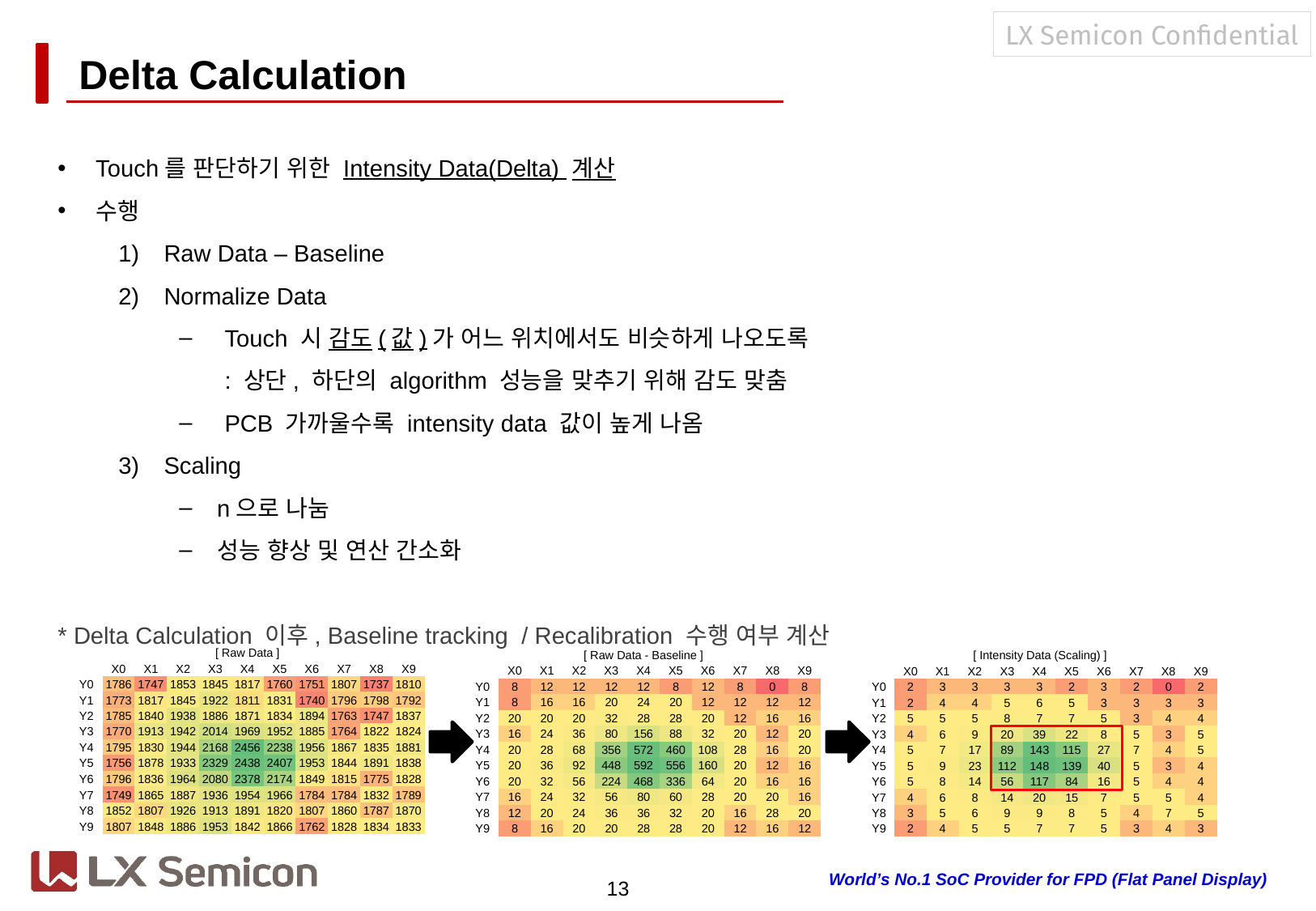

# Delta Calculation
Touch를 판단하기 위한 Intensity Data(Delta) 계산
수행
Raw Data – Baseline
Normalize Data
Touch 시 감도(값)가 어느 위치에서도 비슷하게 나오도록
: 상단, 하단의 algorithm 성능을 맞추기 위해 감도 맞춤
PCB 가까울수록 intensity data 값이 높게 나옴
Scaling
n으로 나눔
성능 향상 및 연산 간소화

* Delta Calculation 이후, Baseline tracking  / Recalibration 수행 여부 계산
| [ Raw Data ] |  |  |  |  |  |  |  |  |  |  |
| --- | --- | --- | --- | --- | --- | --- | --- | --- | --- | --- |
|  | X0 | X1 | X2 | X3 | X4 | X5 | X6 | X7 | X8 | X9 |
| Y0 | 1786 | 1747 | 1853 | 1845 | 1817 | 1760 | 1751 | 1807 | 1737 | 1810 |
| Y1 | 1773 | 1817 | 1845 | 1922 | 1811 | 1831 | 1740 | 1796 | 1798 | 1792 |
| Y2 | 1785 | 1840 | 1938 | 1886 | 1871 | 1834 | 1894 | 1763 | 1747 | 1837 |
| Y3 | 1770 | 1913 | 1942 | 2014 | 1969 | 1952 | 1885 | 1764 | 1822 | 1824 |
| Y4 | 1795 | 1830 | 1944 | 2168 | 2456 | 2238 | 1956 | 1867 | 1835 | 1881 |
| Y5 | 1756 | 1878 | 1933 | 2329 | 2438 | 2407 | 1953 | 1844 | 1891 | 1838 |
| Y6 | 1796 | 1836 | 1964 | 2080 | 2378 | 2174 | 1849 | 1815 | 1775 | 1828 |
| Y7 | 1749 | 1865 | 1887 | 1936 | 1954 | 1966 | 1784 | 1784 | 1832 | 1789 |
| Y8 | 1852 | 1807 | 1926 | 1913 | 1891 | 1820 | 1807 | 1860 | 1787 | 1870 |
| Y9 | 1807 | 1848 | 1886 | 1953 | 1842 | 1866 | 1762 | 1828 | 1834 | 1833 |
| [ Raw Data - Baseline ] |  |  |  |  |  |  |  |  |  |  |
| --- | --- | --- | --- | --- | --- | --- | --- | --- | --- | --- |
|  | X0 | X1 | X2 | X3 | X4 | X5 | X6 | X7 | X8 | X9 |
| Y0 | 8 | 12 | 12 | 12 | 12 | 8 | 12 | 8 | 0 | 8 |
| Y1 | 8 | 16 | 16 | 20 | 24 | 20 | 12 | 12 | 12 | 12 |
| Y2 | 20 | 20 | 20 | 32 | 28 | 28 | 20 | 12 | 16 | 16 |
| Y3 | 16 | 24 | 36 | 80 | 156 | 88 | 32 | 20 | 12 | 20 |
| Y4 | 20 | 28 | 68 | 356 | 572 | 460 | 108 | 28 | 16 | 20 |
| Y5 | 20 | 36 | 92 | 448 | 592 | 556 | 160 | 20 | 12 | 16 |
| Y6 | 20 | 32 | 56 | 224 | 468 | 336 | 64 | 20 | 16 | 16 |
| Y7 | 16 | 24 | 32 | 56 | 80 | 60 | 28 | 20 | 20 | 16 |
| Y8 | 12 | 20 | 24 | 36 | 36 | 32 | 20 | 16 | 28 | 20 |
| Y9 | 8 | 16 | 20 | 20 | 28 | 28 | 20 | 12 | 16 | 12 |
| [ Intensity Data (Scaling) ] |  |  |  |  |  |  |  |  |  |  |
| --- | --- | --- | --- | --- | --- | --- | --- | --- | --- | --- |
|  | X0 | X1 | X2 | X3 | X4 | X5 | X6 | X7 | X8 | X9 |
| Y0 | 2 | 3 | 3 | 3 | 3 | 2 | 3 | 2 | 0 | 2 |
| Y1 | 2 | 4 | 4 | 5 | 6 | 5 | 3 | 3 | 3 | 3 |
| Y2 | 5 | 5 | 5 | 8 | 7 | 7 | 5 | 3 | 4 | 4 |
| Y3 | 4 | 6 | 9 | 20 | 39 | 22 | 8 | 5 | 3 | 5 |
| Y4 | 5 | 7 | 17 | 89 | 143 | 115 | 27 | 7 | 4 | 5 |
| Y5 | 5 | 9 | 23 | 112 | 148 | 139 | 40 | 5 | 3 | 4 |
| Y6 | 5 | 8 | 14 | 56 | 117 | 84 | 16 | 5 | 4 | 4 |
| Y7 | 4 | 6 | 8 | 14 | 20 | 15 | 7 | 5 | 5 | 4 |
| Y8 | 3 | 5 | 6 | 9 | 9 | 8 | 5 | 4 | 7 | 5 |
| Y9 | 2 | 4 | 5 | 5 | 7 | 7 | 5 | 3 | 4 | 3 |